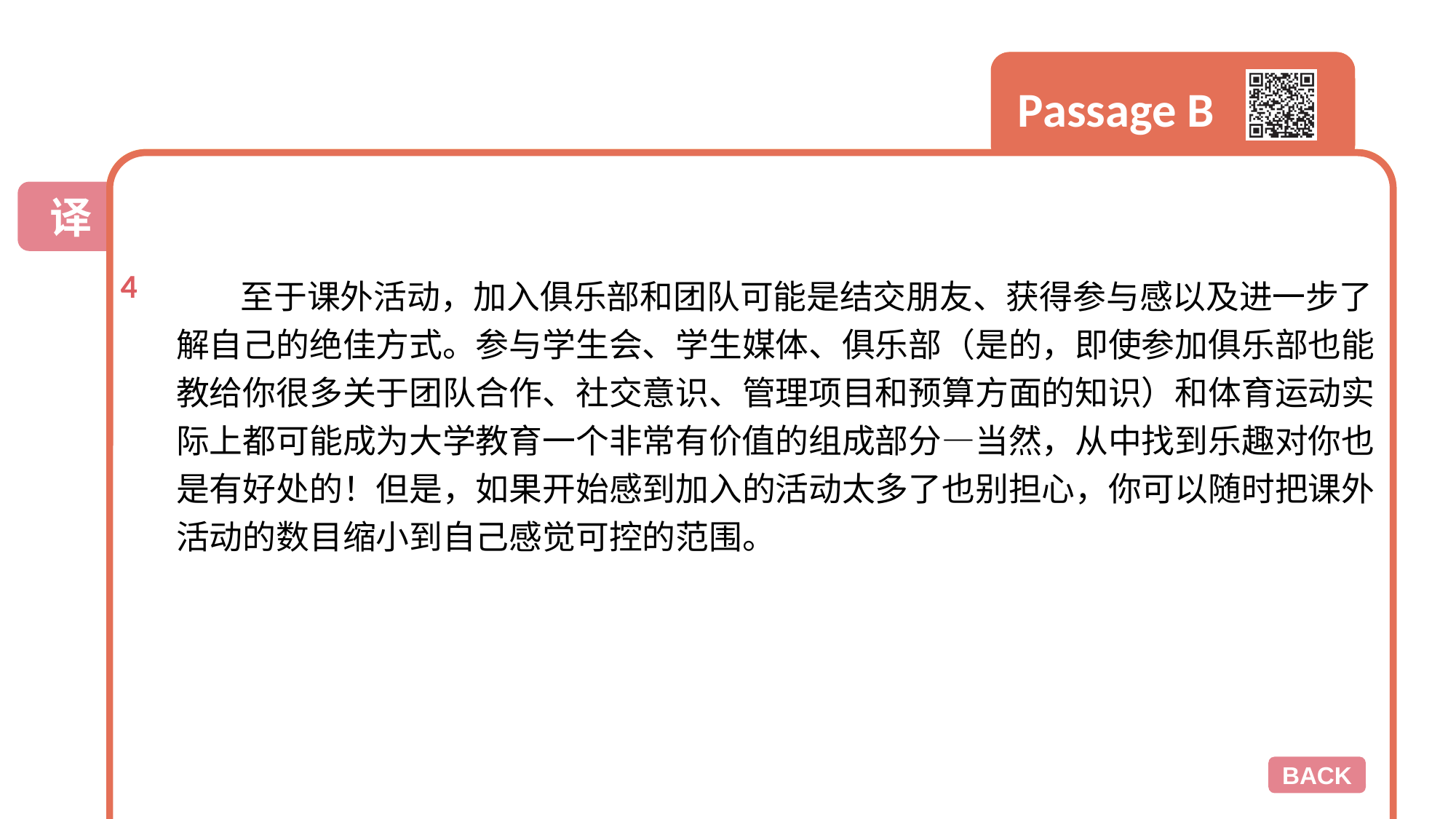

至于课外活动，加入俱乐部和团队可能是结交朋友、获得参与感以及进一步了解自己的绝佳方式。参与学生会、学生媒体、俱乐部（是的，即使参加俱乐部也能教给你很多关于团队合作、社交意识、管理项目和预算方面的知识）和体育运动实际上都可能成为大学教育一个非常有价值的组成部分—当然，从中找到乐趣对你也是有好处的！但是，如果开始感到加入的活动太多了也别担心，你可以随时把课外活动的数目缩小到自己感觉可控的范围。

4

BACK